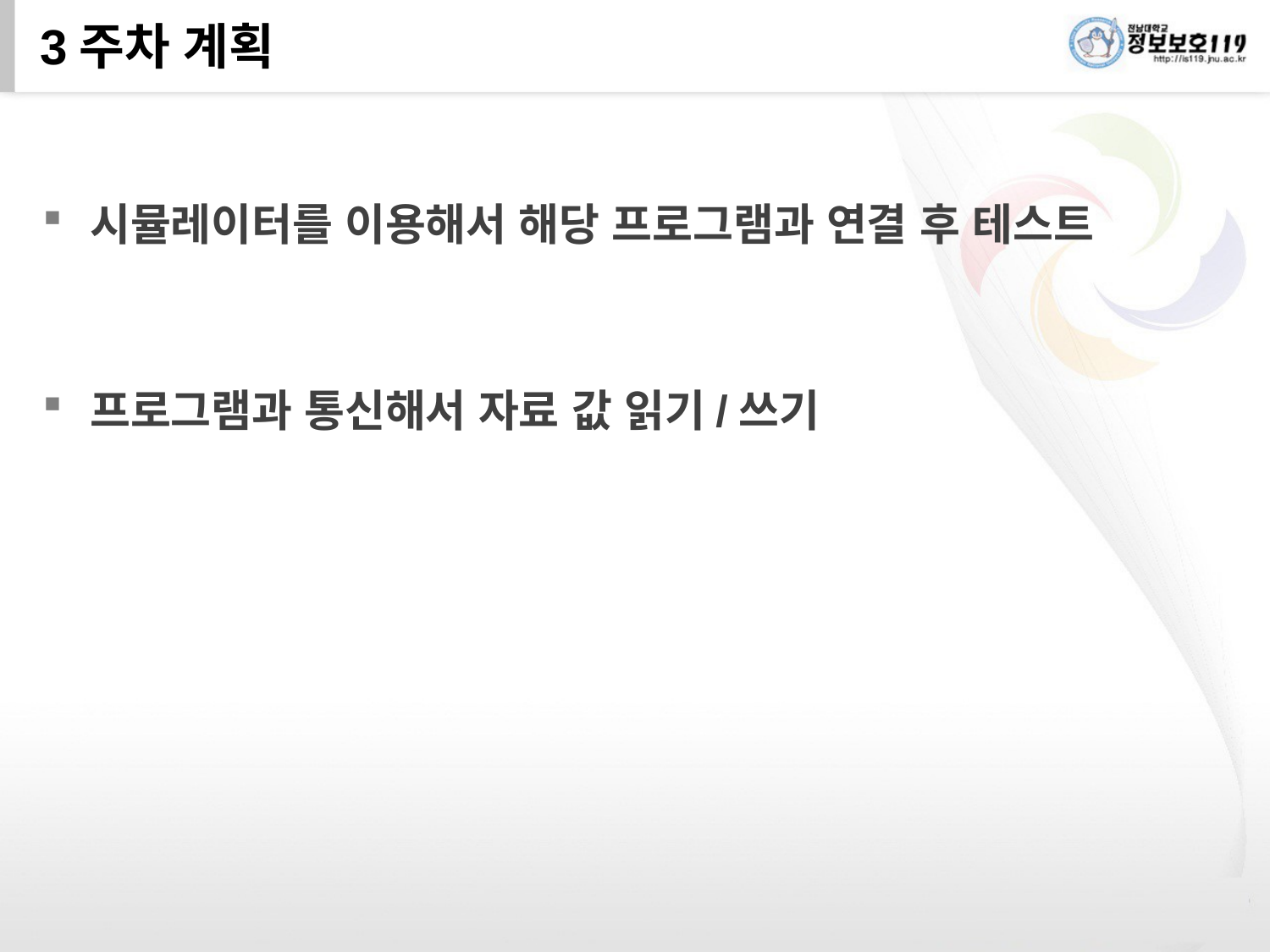

# 3주차 계획

시뮬레이터를 이용해서 해당 프로그램과 연결 후 테스트

프로그램과 통신해서 자료 값 읽기/쓰기